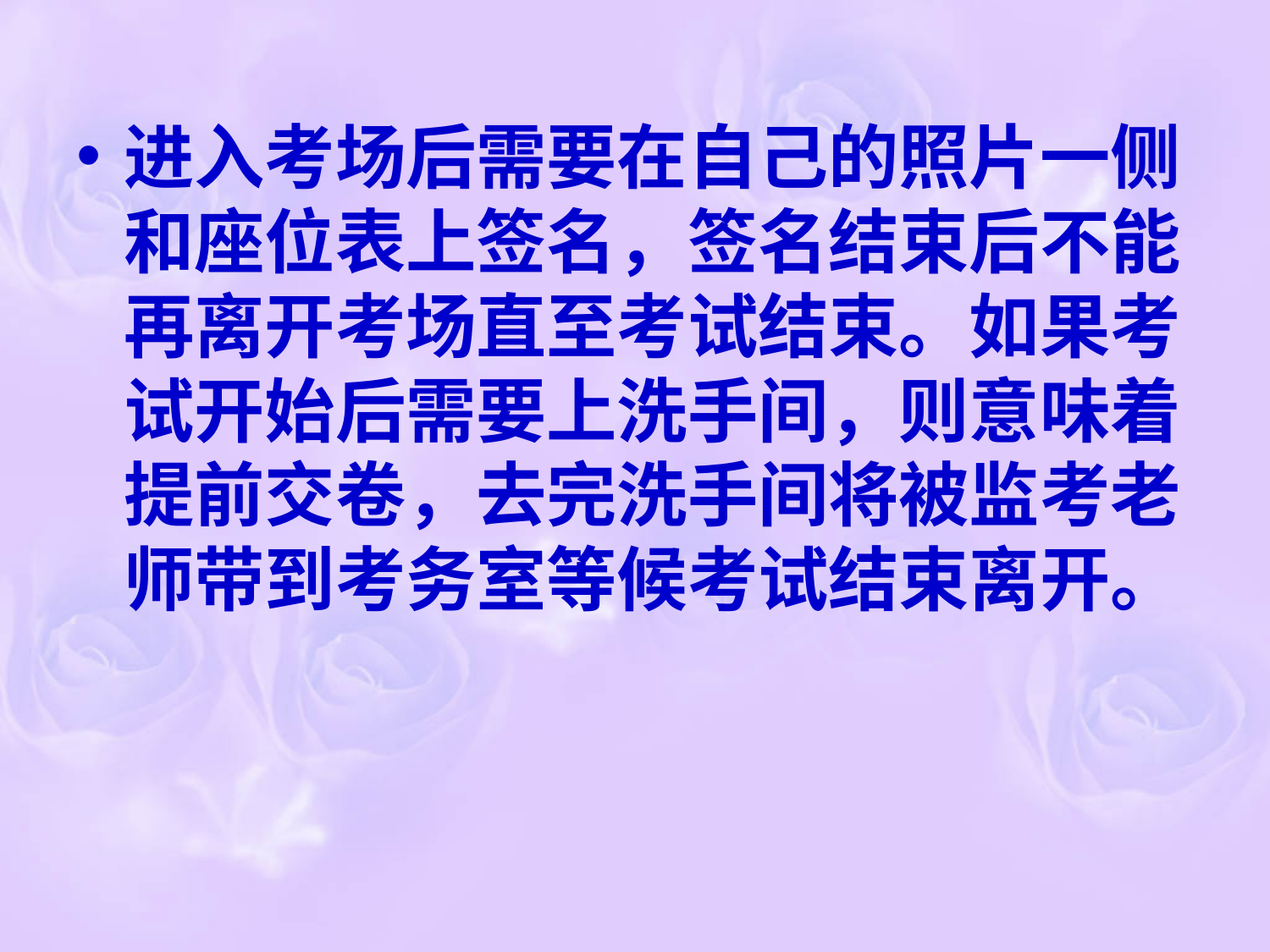

进入考场后需要在自己的照片一侧和座位表上签名，签名结束后不能再离开考场直至考试结束。如果考试开始后需要上洗手间，则意味着提前交卷，去完洗手间将被监考老师带到考务室等候考试结束离开。